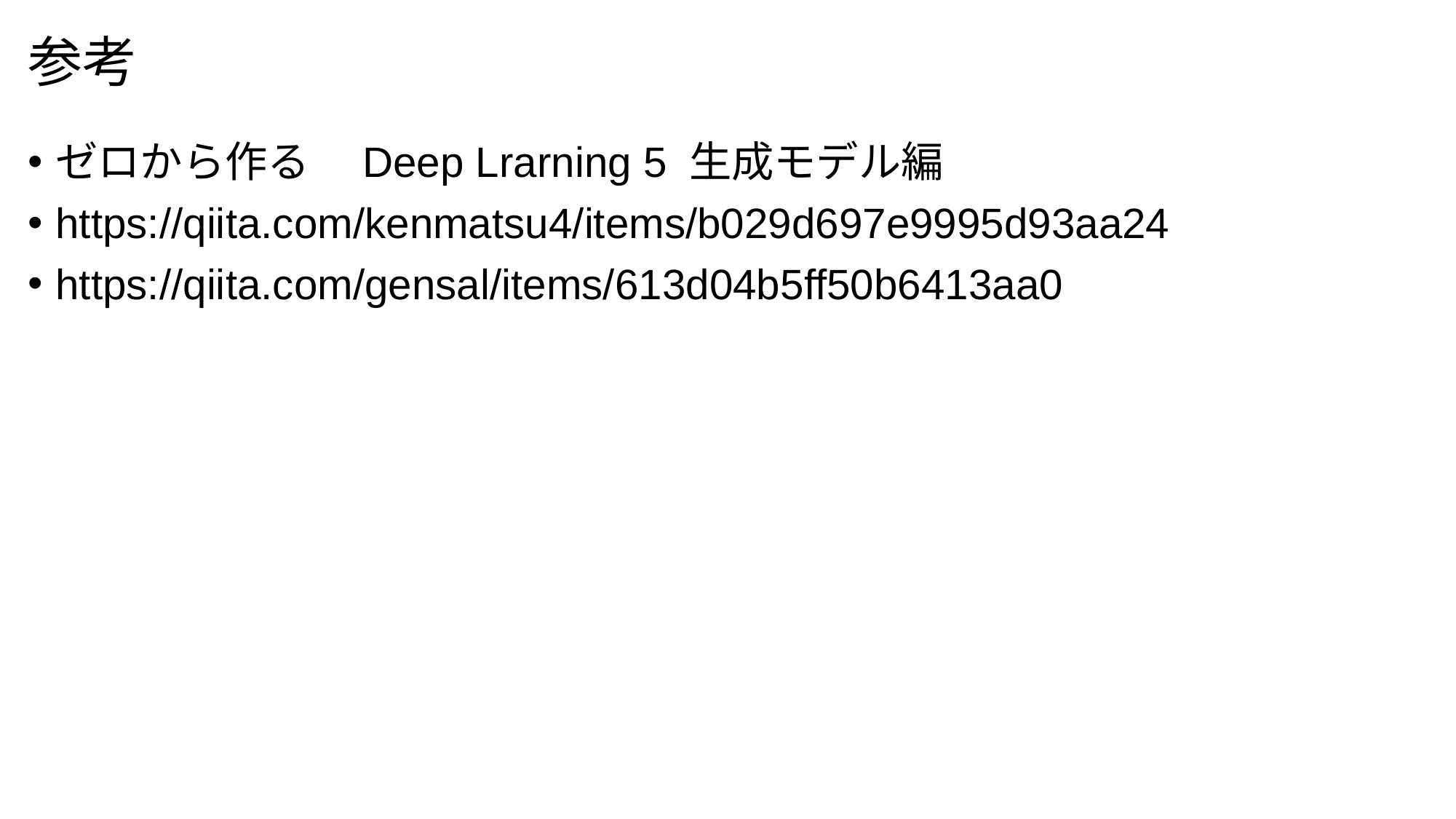

# 参考
ゼロから作る　Deep Lrarning 5 生成モデル編
https://qiita.com/kenmatsu4/items/b029d697e9995d93aa24
https://qiita.com/gensal/items/613d04b5ff50b6413aa0